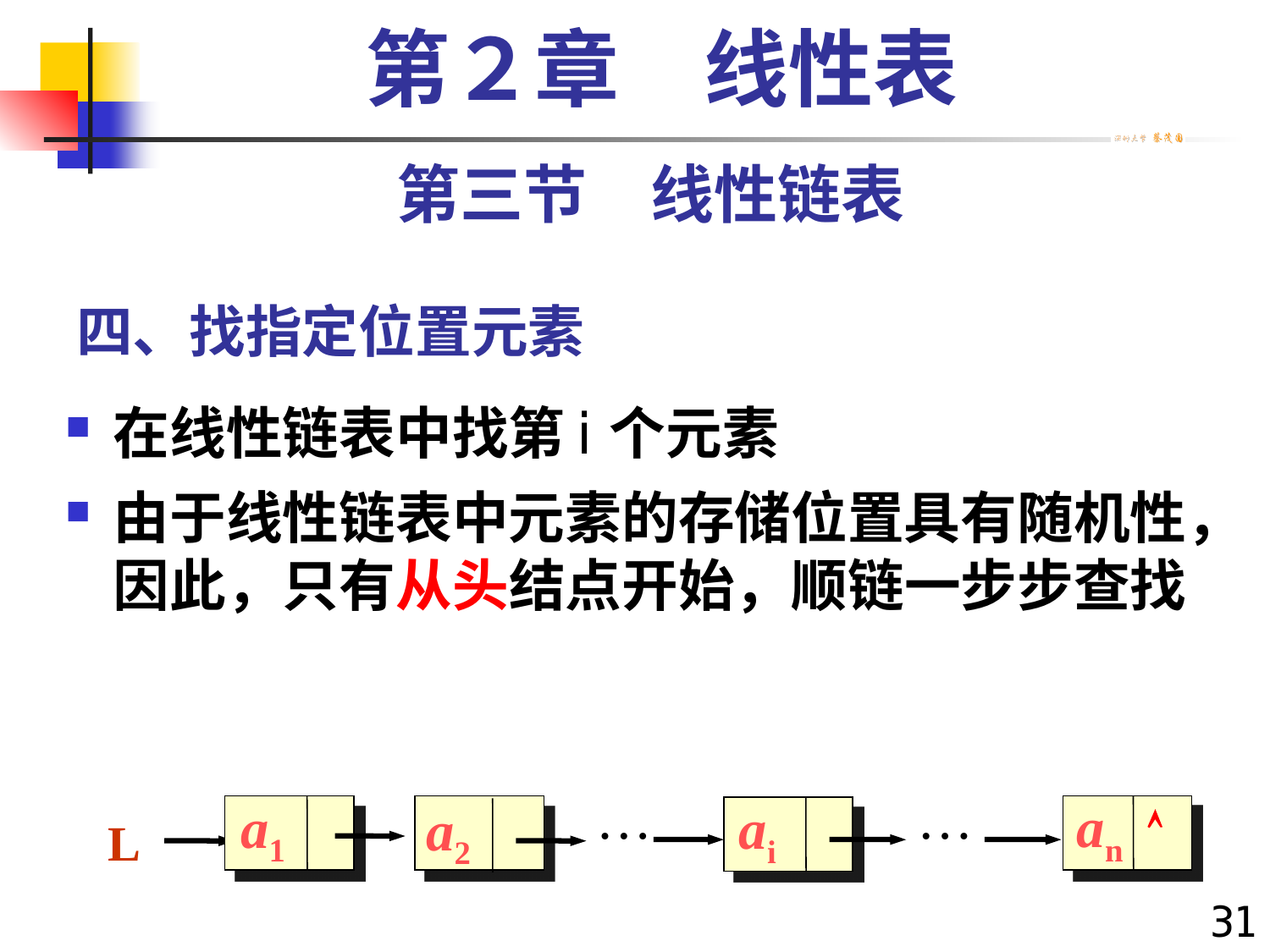

第２章　线性表
第三节　线性链表
# 四、找指定位置元素
在线性链表中找第i个元素
由于线性链表中元素的存储位置具有随机性，因此，只有从头结点开始，顺链一步步查找
…
…
an
a1
ai
a2

∧

L

31